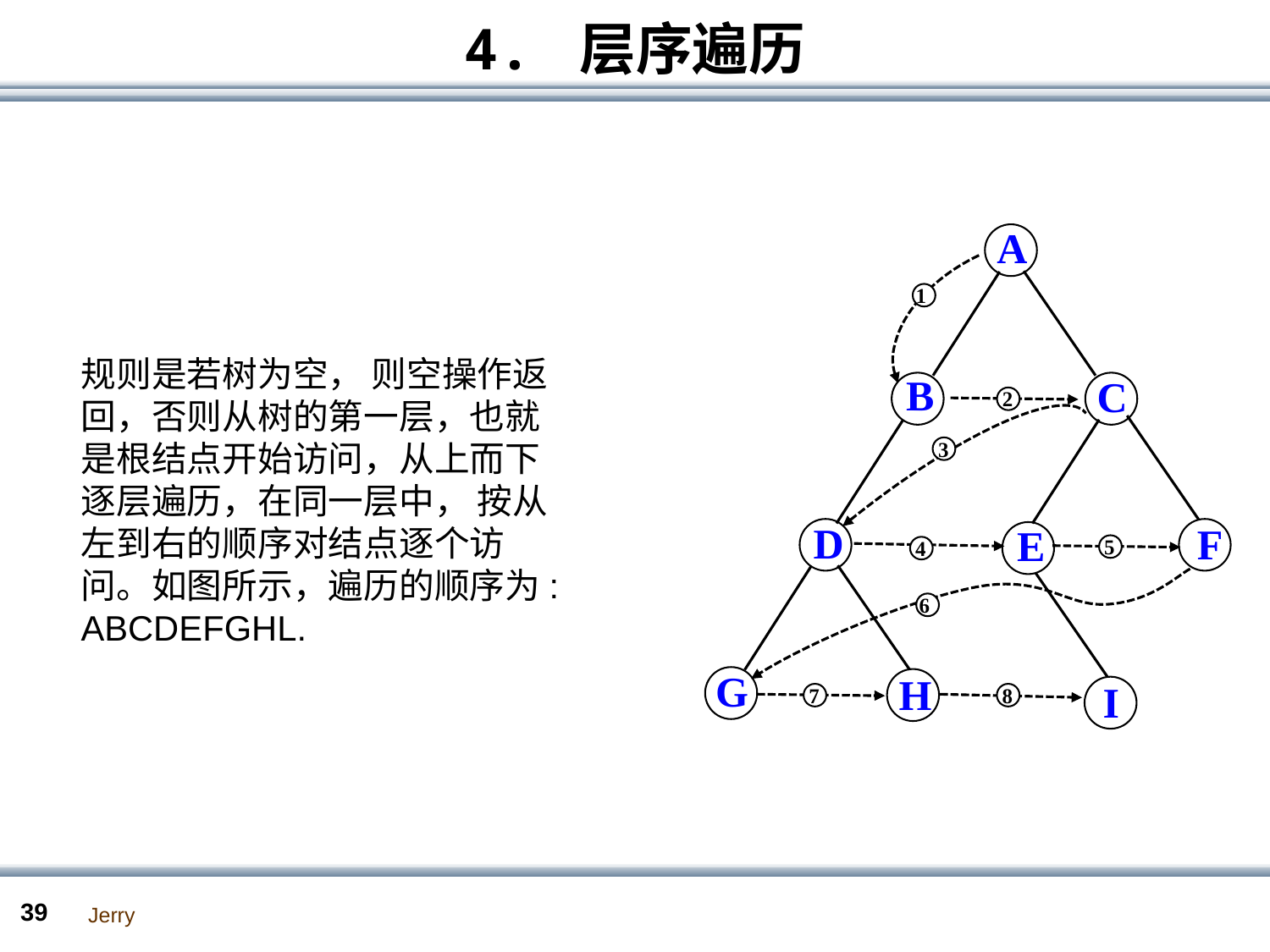

# 4. 层序遍历

A

1

规则是若树为空， 则空操作返回，否则从树的第一层，也就是根结点开始访问，从上而下逐层遍历，在同一层中， 按从左到右的顺序对结点逐个访问。如图所示，遍历的顺序为: ABCDEFGHL.
B
C

2

3

D
F
E

5
4

6

G
H

I
7
8